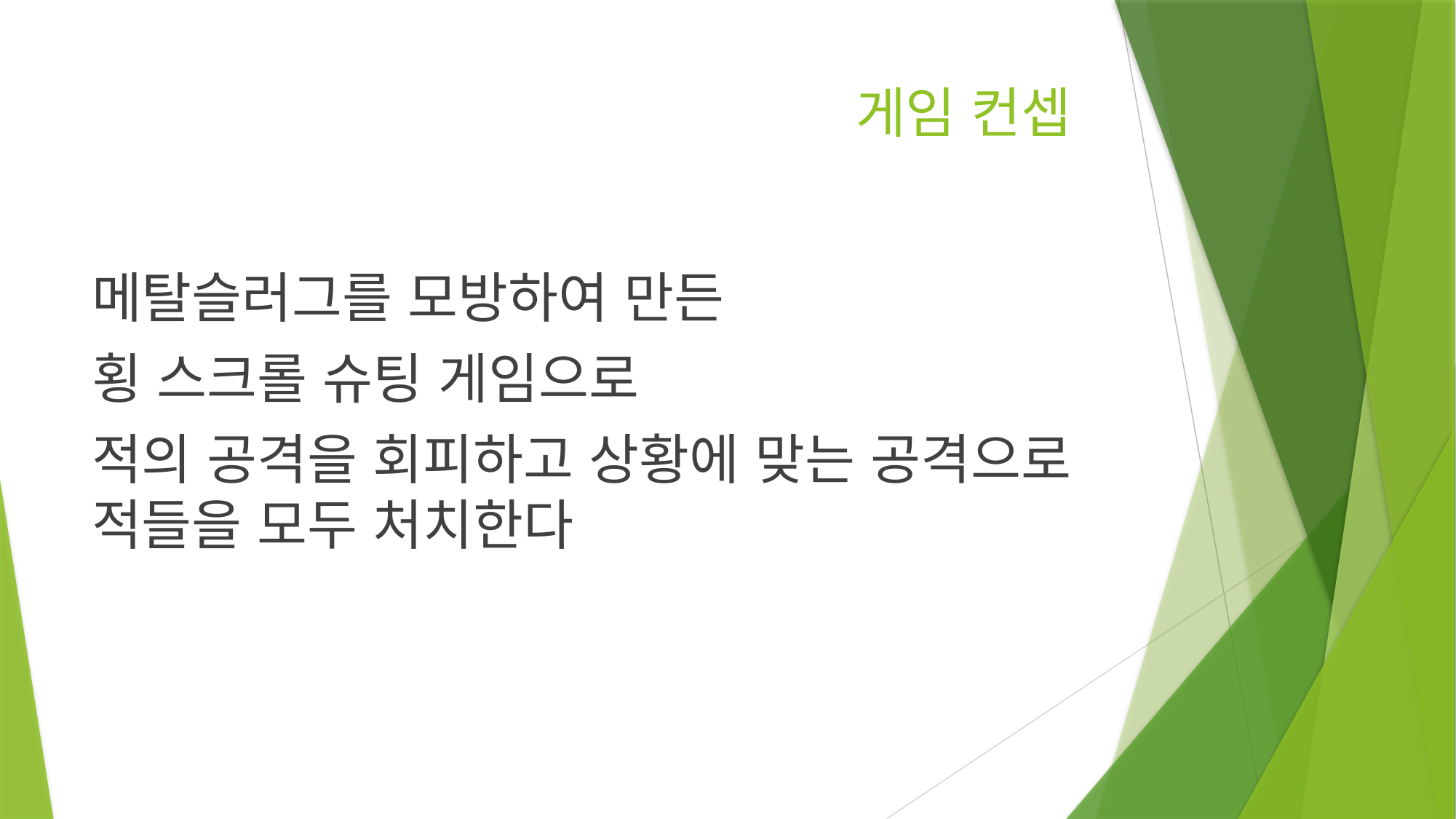

# 게임 컨셉
메탈슬러그를 모방하여 만든
횡 스크롤 슈팅 게임으로
적의 공격을 회피하고 상황에 맞는 공격으로 적들을 모두 처치한다